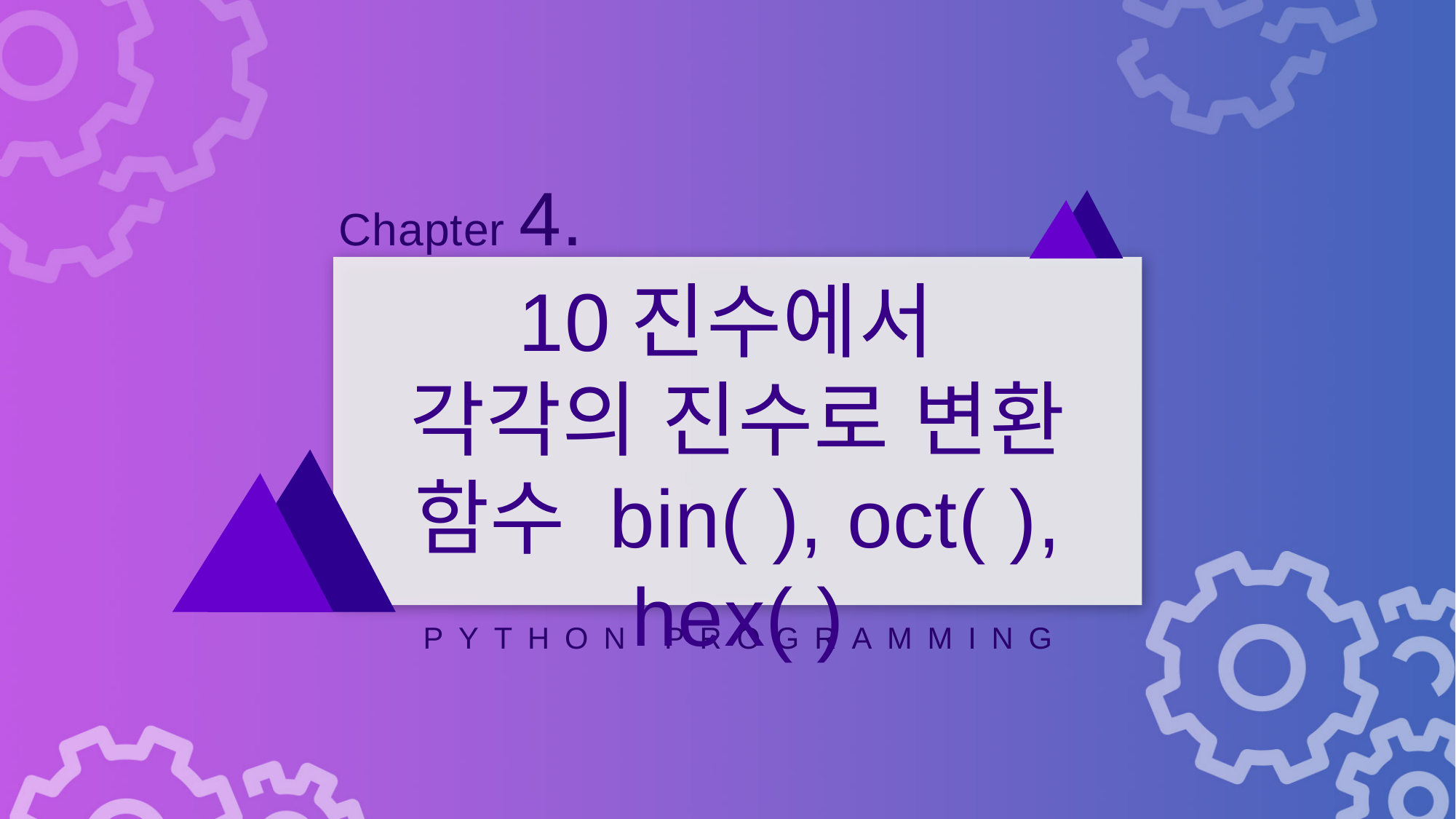

Chapter 4.
10진수에서
각각의 진수로 변환 함수 bin( ), oct( ), hex( )